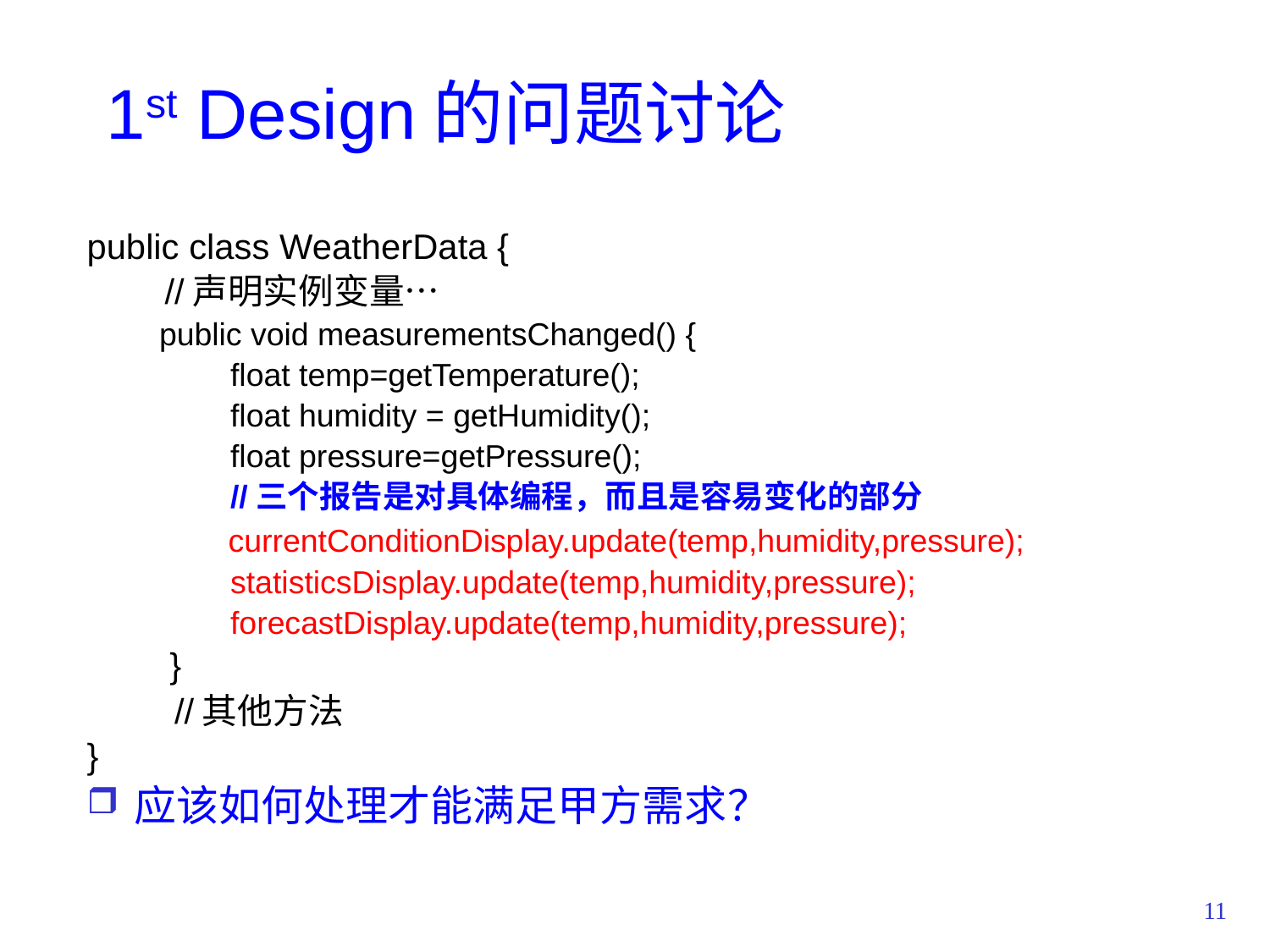

# 1st Design的问题讨论
public class WeatherData {
        //声明实例变量…
 public void measurementsChanged() {
         float temp=getTemperature();
         float humidity = getHumidity();
         float pressure=getPressure();
         //三个报告是对具体编程，而且是容易变化的部分
        currentConditionDisplay.update(temp,humidity,pressure);
         statisticsDisplay.update(temp,humidity,pressure);
         forecastDisplay.update(temp,humidity,pressure);
  }
         //其他方法
}
应该如何处理才能满足甲方需求？

11